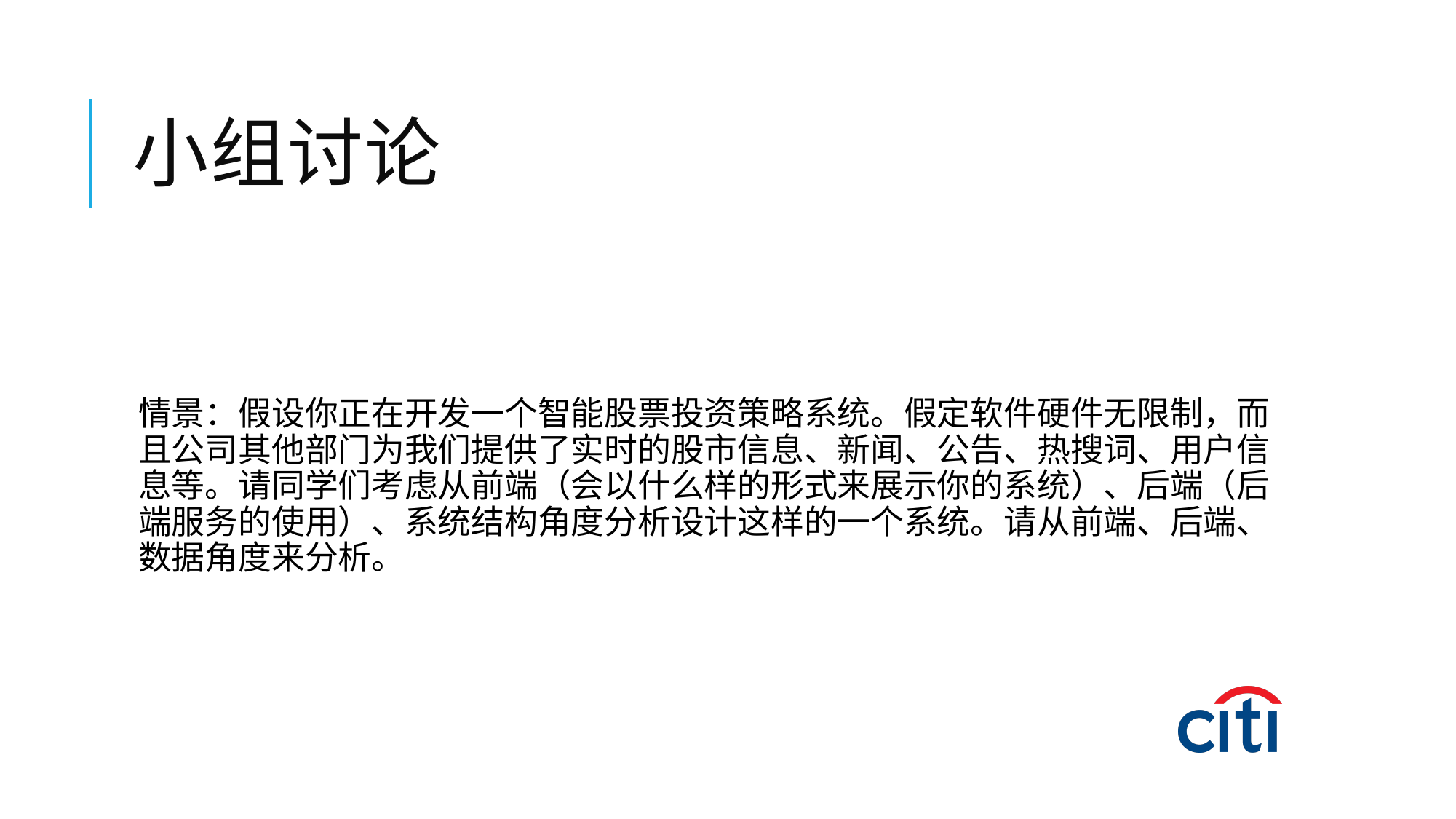

# 小组讨论

情景：假设你正在开发一个智能股票投资策略系统。假定软件硬件无限制，而且公司其他部门为我们提供了实时的股市信息、新闻、公告、热搜词、用户信息等。请同学们考虑从前端（会以什么样的形式来展示你的系统）、后端（后端服务的使用）、系统结构角度分析设计这样的一个系统。请从前端、后端、数据角度来分析。